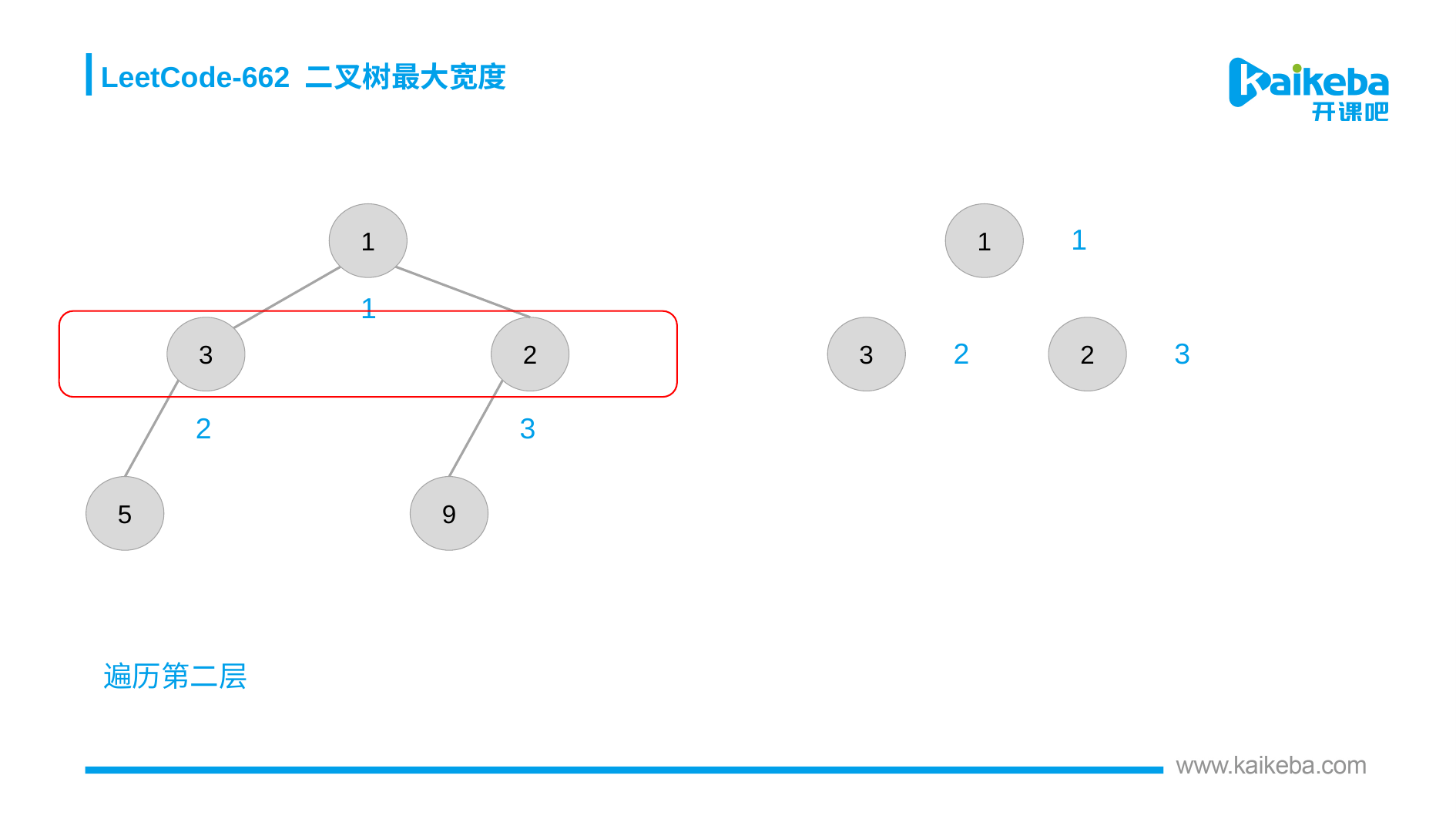

LeetCode-662 二叉树最大宽度
1
1
1
1

3
2
3
2
2
3
2
3
5
9
遍历第二层